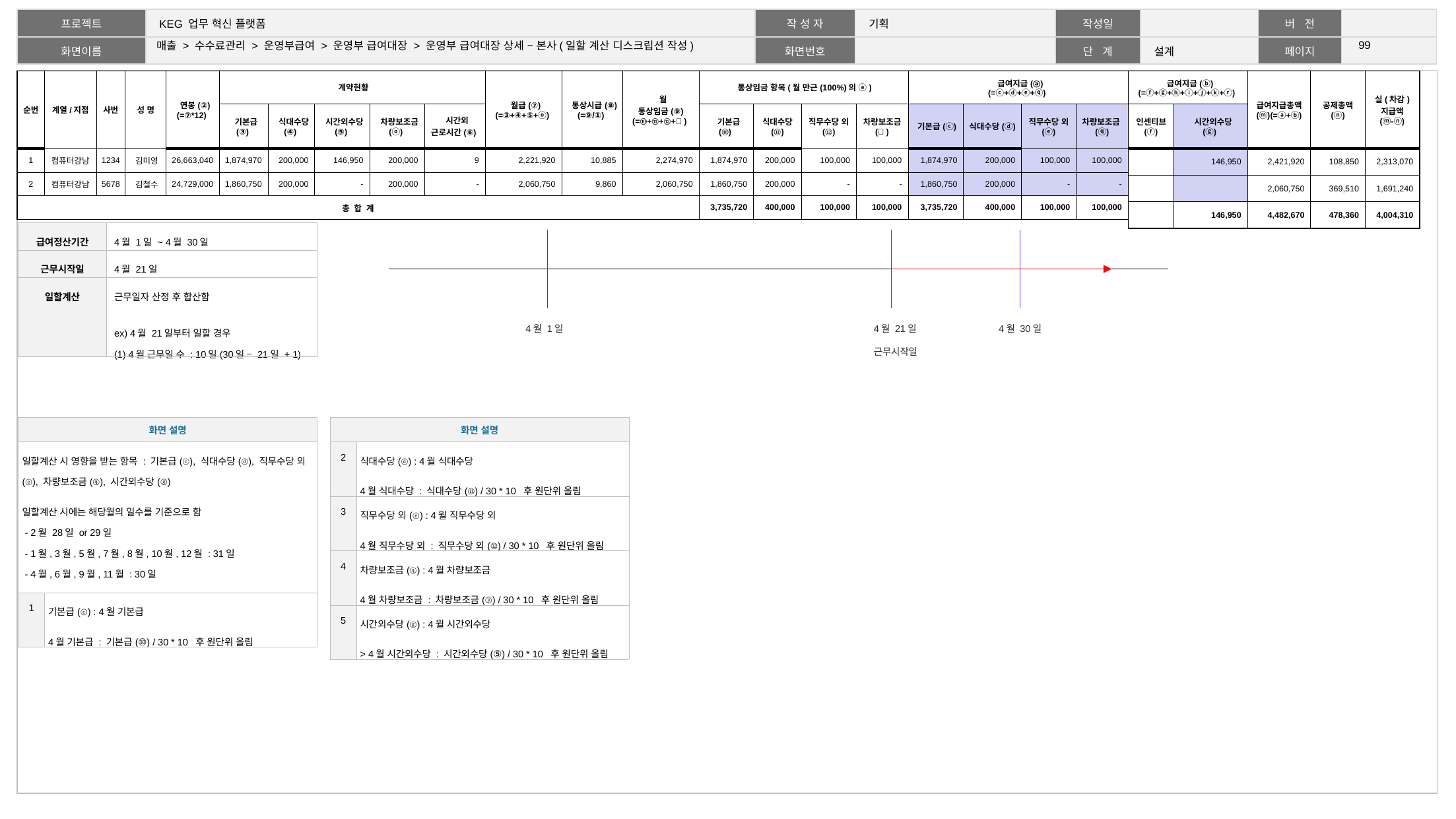

99

# 매출 > 수수료관리 > 운영부급여 > 운영부 급여대장 > 운영부 급여대장 상세 – 본사(일할 계산 디스크립션 작성)
| 순번 | 계열/지점 | 사번 | 성 명 | 연봉(②) (=⑦\*12) | 계약현황 |  |  |  |  | 월급(⑦) (=③+④+⑤+ⓞ) | 통상시급(⑧) (=⑨/①) | 월 통상임금(⑨) (=⑩+⑪+⑫+ⓟ) | 통상임금 항목(월 만근(100%)의 ⓐ) |  |  |  | 급여지급(ⓐ) (=ⓒ+ⓓ+ⓔ+ⓠ) |  |  |  |
| --- | --- | --- | --- | --- | --- | --- | --- | --- | --- | --- | --- | --- | --- | --- | --- | --- | --- | --- | --- | --- |
|  |  |  |  |  | 기본급 (③) | 식대수당 (④) | 시간외수당 (⑤) | 차량보조금 (ⓞ) | 시간외 근로시간(⑥) |  |  |  | 기본급 (⑩) | 식대수당 (⑪) | 직무수당 외 (⑫) | 차량보조금 (ⓟ) | 기본급(ⓒ) | 식대수당(ⓓ) | 직무수당 외 (ⓔ) | 차량보조금(ⓠ) |
| 1 | 컴퓨터강남 | 1234 | 김미영 | 26,663,040 | 1,874,970 | 200,000 | 146,950 | 200,000 | 9 | 2,221,920 | 10,885 | 2,274,970 | 1,874,970 | 200,000 | 100,000 | 100,000 | 1,874,970 | 200,000 | 100,000 | 100,000 |
| 2 | 컴퓨터강남 | 5678 | 김철수 | 24,729,000 | 1,860,750 | 200,000 | - | 200,000 | - | 2,060,750 | 9,860 | 2,060,750 | 1,860,750 | 200,000 | - | - | 1,860,750 | 200,000 | - | - |
| 총 합 계 |  |  |  |  |  |  |  |  |  |  |  |  | 3,735,720 | 400,000 | 100,000 | 100,000 | 3,735,720 | 400,000 | 100,000 | 100,000 |
| 급여지급(ⓑ) (=ⓕ+ⓖ+ⓗ+ⓘ+ⓙ+ⓚ+ⓡ) |  | 급여지급총액 (ⓜ)(=ⓐ+ⓑ) | 공제총액 (ⓝ) | 실(차감) 지급액 (ⓜ-ⓝ) |
| --- | --- | --- | --- | --- |
| 인센티브 (ⓕ) | 시간외수당 (ⓖ) |  |  |  |
|  | 146,950 | 2,421,920 | 108,850 | 2,313,070 |
|  |  | 2,060,750 | 369,510 | 1,691,240 |
|  | 146,950 | 4,482,670 | 478,360 | 4,004,310 |
| 급여정산기간 | 4월 1일 ~ 4월 30일 |
| --- | --- |
| 근무시작일 | 4월 21일 |
| 일할계산 | 근무일자 산정 후 합산함 ex) 4월 21일부터 일할 경우 (1) 4월 근무일 수 : 10일(30일 – 21일 + 1) |
4월 1일
4월 21일
근무시작일
4월 30일
| 화면 설명 |  |
| --- | --- |
| 일할계산 시 영향을 받는 항목 : 기본급(ⓒ), 식대수당(ⓓ), 직무수당 외(ⓔ), 차량보조금(ⓠ), 시간외수당(ⓖ) 일할계산 시에는 해당월의 일수를 기준으로 함 - 2월 28일 or 29일 - 1월, 3월, 5월, 7월, 8월, 10월, 12월 : 31일 - 4월, 6월, 9월, 11월 : 30일 수습일 경우, 수습비율도 적용함 |  |
| 1 | 기본급(ⓒ) : 4월 기본급 4월 기본급 : 기본급(⑩) / 30 \* 10 후 원단위 올림 |
| 화면 설명 |  |
| --- | --- |
| 2 | 식대수당(ⓓ) : 4월 식대수당 4월 식대수당 : 식대수당(⑪) / 30 \* 10 후 원단위 올림 |
| 3 | 직무수당 외(ⓔ) : 4월 직무수당 외 4월 직무수당 외 : 직무수당 외(⑫) / 30 \* 10 후 원단위 올림 |
| 4 | 차량보조금(ⓠ) : 4월 차량보조금 4월 차량보조금 : 차량보조금(ⓟ) / 30 \* 10 후 원단위 올림 |
| 5 | 시간외수당(ⓖ) : 4월 시간외수당 > 4월 시간외수당 : 시간외수당(⑤) / 30 \* 10 후 원단위 올림 |